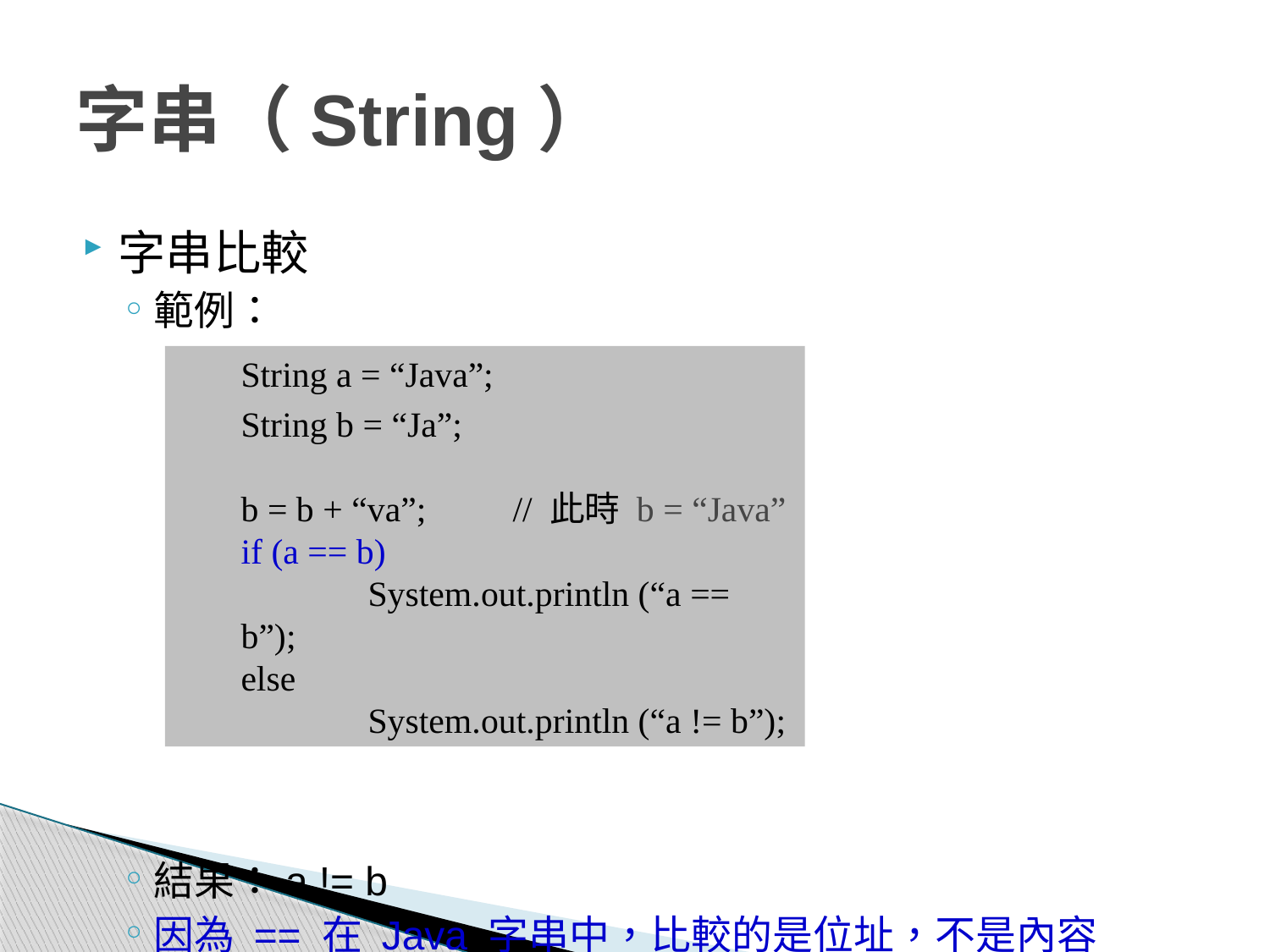

# 字串（String）
字串比較
範例：

結果：a != b
因為 == 在 Java 字串中，比較的是位址，不是內容
String a = “Java”;
String b = “Ja”;
b = b + “va”;	  // 此時 b = “Java”
if (a == b)
	System.out.println (“a == b”);
else
	System.out.println (“a != b”);